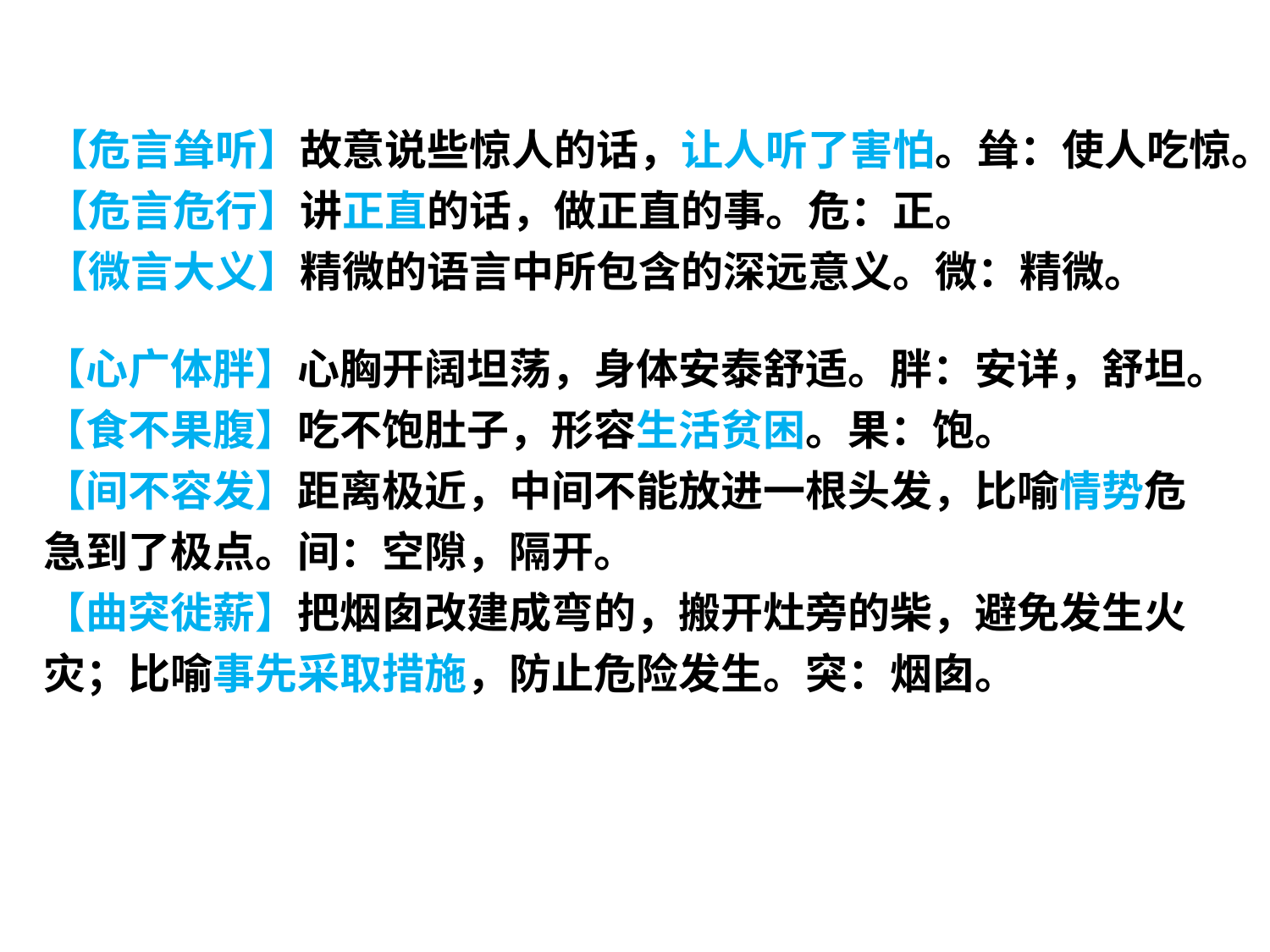

【危言耸听】故意说些惊人的话，让人听了害怕。耸：使人吃惊。
【危言危行】讲正直的话，做正直的事。危：正。
【微言大义】精微的语言中所包含的深远意义。微：精微。
【心广体胖】心胸开阔坦荡，身体安泰舒适。胖：安详，舒坦。
【食不果腹】吃不饱肚子，形容生活贫困。果：饱。
【间不容发】距离极近，中间不能放进一根头发，比喻情势危急到了极点。间：空隙，隔开。
【曲突徙薪】把烟囱改建成弯的，搬开灶旁的柴，避免发生火灾；比喻事先采取措施，防止危险发生。突：烟囱。